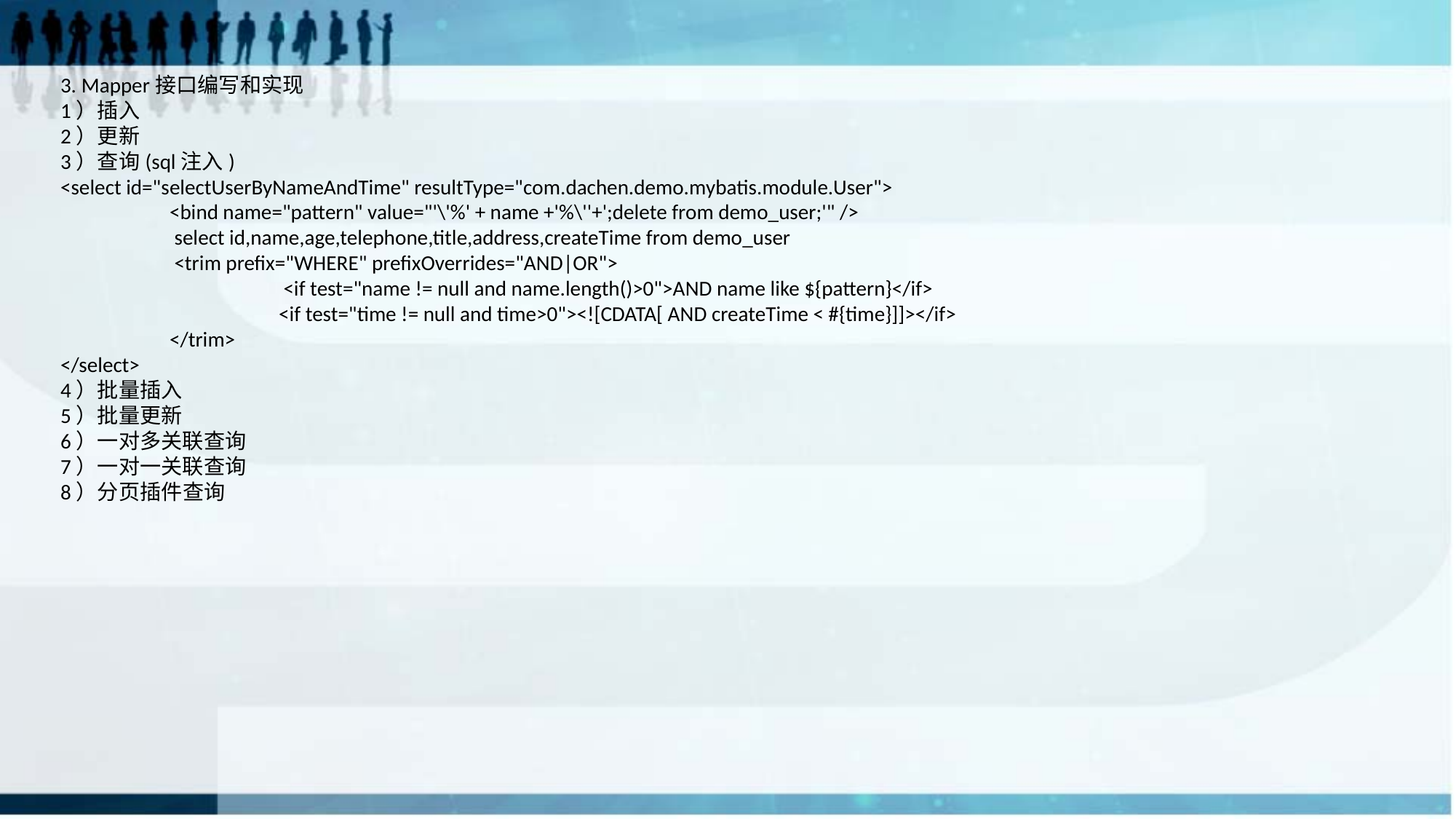

3. Mapper接口编写和实现
1）插入
2）更新
3）查询(sql注入)
<select id="selectUserByNameAndTime" resultType="com.dachen.demo.mybatis.module.User">
	<bind name="pattern" value="'\'%' + name +'%\''+';delete from demo_user;'" />
	 select id,name,age,telephone,title,address,createTime from demo_user
	 <trim prefix="WHERE" prefixOverrides="AND|OR">
		 <if test="name != null and name.length()>0">AND name like ${pattern}</if>
 		<if test="time != null and time>0"><![CDATA[ AND createTime < #{time}]]></if>
	</trim>
</select>
4）批量插入
5）批量更新
6）一对多关联查询
7）一对一关联查询
8）分页插件查询